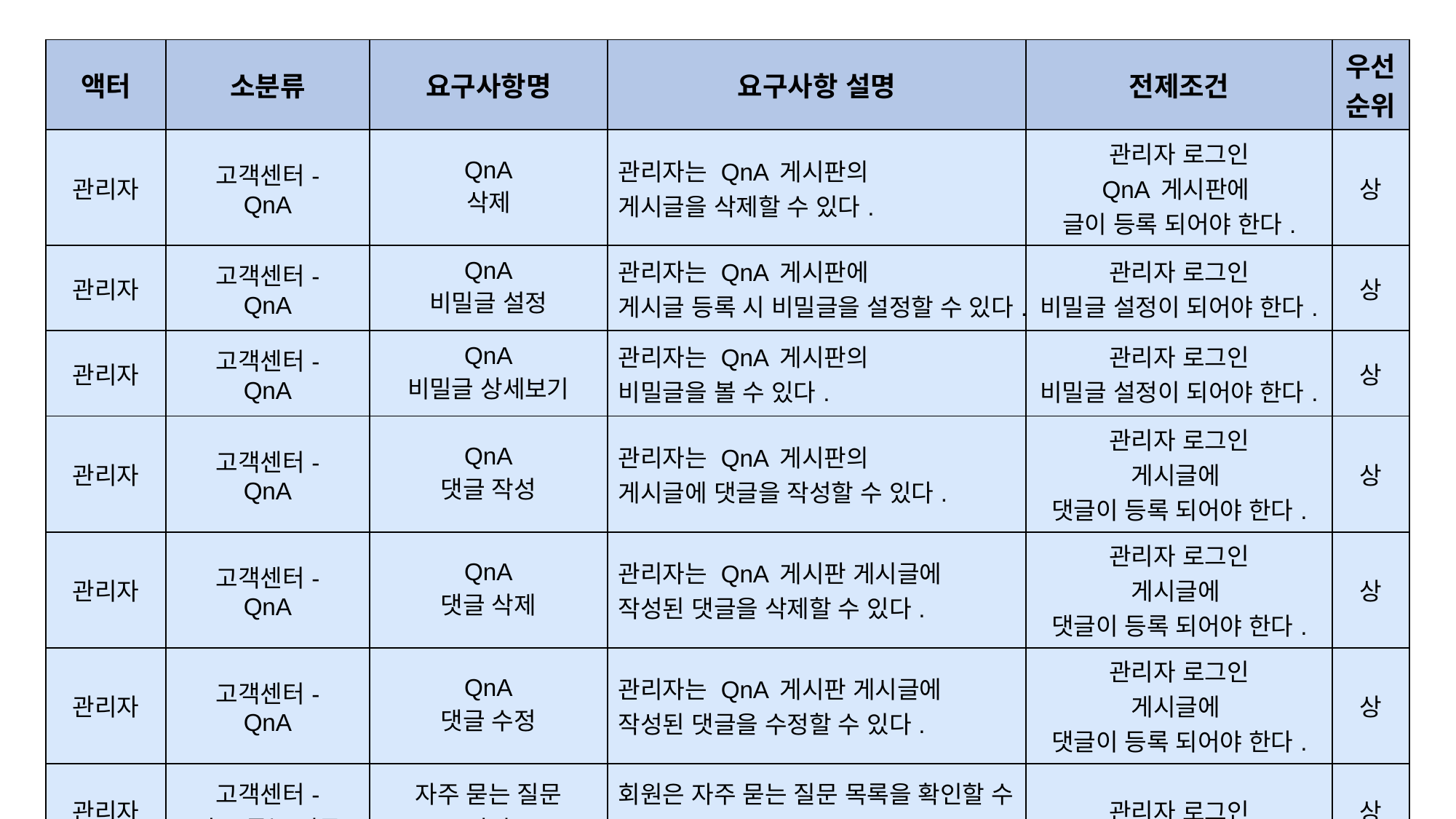

| 액터 | 소분류 | 요구사항명 | 요구사항 설명 | 전제조건 | 우선순위 |
| --- | --- | --- | --- | --- | --- |
| 관리자 | 고객센터- QnA | QnA 삭제 | 관리자는 QnA 게시판의 게시글을 삭제할 수 있다. | 관리자 로그인 QnA 게시판에 글이 등록 되어야 한다. | 상 |
| 관리자 | 고객센터- QnA | QnA 비밀글 설정 | 관리자는 QnA 게시판에 게시글 등록 시 비밀글을 설정할 수 있다. | 관리자 로그인 비밀글 설정이 되어야 한다. | 상 |
| 관리자 | 고객센터- QnA | QnA 비밀글 상세보기 | 관리자는 QnA 게시판의 비밀글을 볼 수 있다. | 관리자 로그인 비밀글 설정이 되어야 한다. | 상 |
| 관리자 | 고객센터- QnA | QnA 댓글 작성 | 관리자는 QnA 게시판의 게시글에 댓글을 작성할 수 있다. | 관리자 로그인 게시글에 댓글이 등록 되어야 한다. | 상 |
| 관리자 | 고객센터- QnA | QnA 댓글 삭제 | 관리자는 QnA 게시판 게시글에 작성된 댓글을 삭제할 수 있다. | 관리자 로그인 게시글에 댓글이 등록 되어야 한다. | 상 |
| 관리자 | 고객센터- QnA | QnA 댓글 수정 | 관리자는 QnA 게시판 게시글에 작성된 댓글을 수정할 수 있다. | 관리자 로그인 게시글에 댓글이 등록 되어야 한다. | 상 |
| 관리자 | 고객센터- 자주 묻는 질문 | 자주 묻는 질문 관리 | 회원은 자주 묻는 질문 목록을 확인할 수 있음. | 관리자 로그인 | 상 |